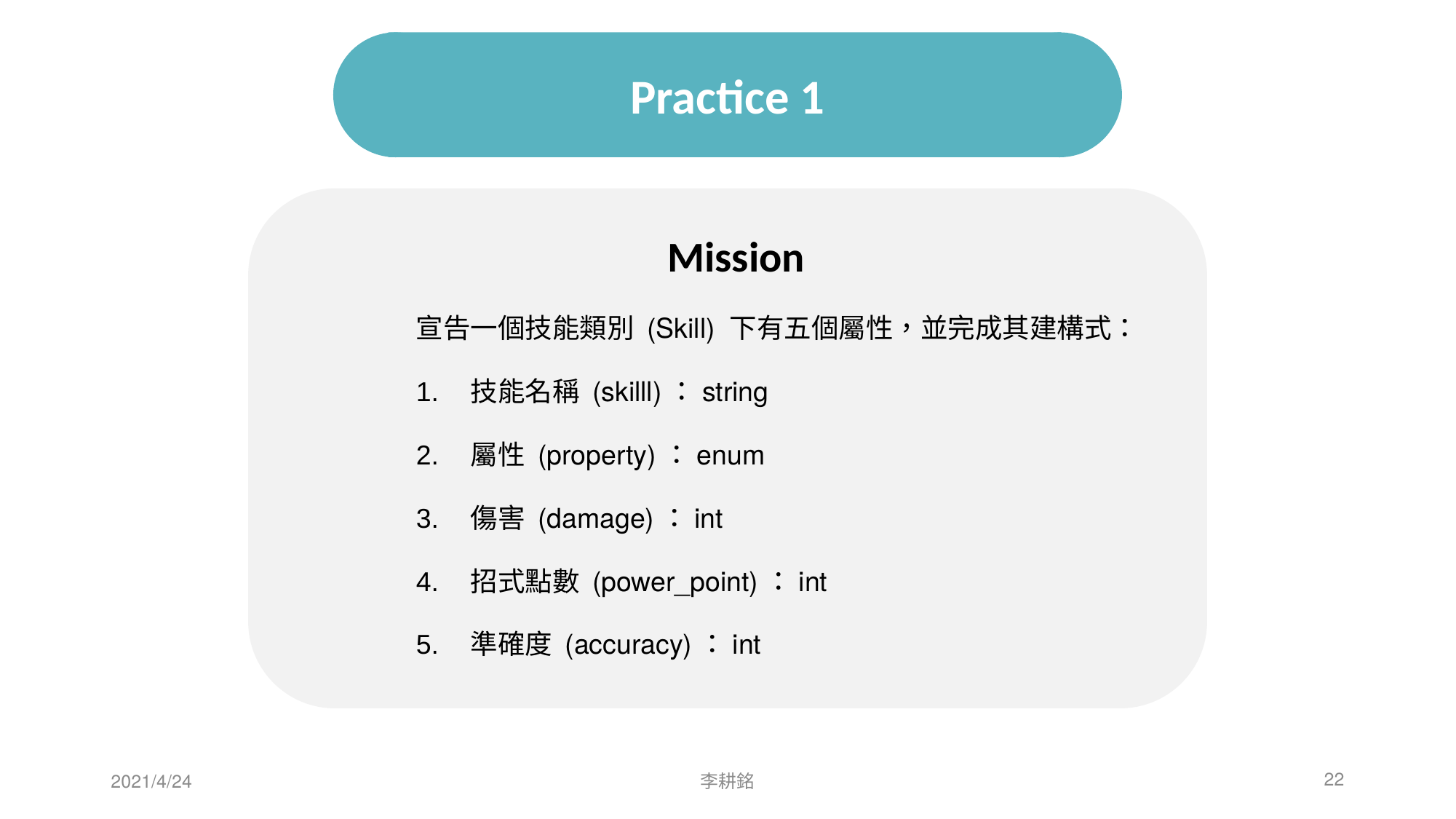

# Practice 1

Mission
宣告一個技能類別 (Skill) 下有五個屬性，並完成其建構式：
技能名稱 (skilll)：string
屬性 (property)：enum
傷害 (damage)：int
招式點數 (power_point)：int
準確度 (accuracy)：int
2021/4/24
李耕銘
22